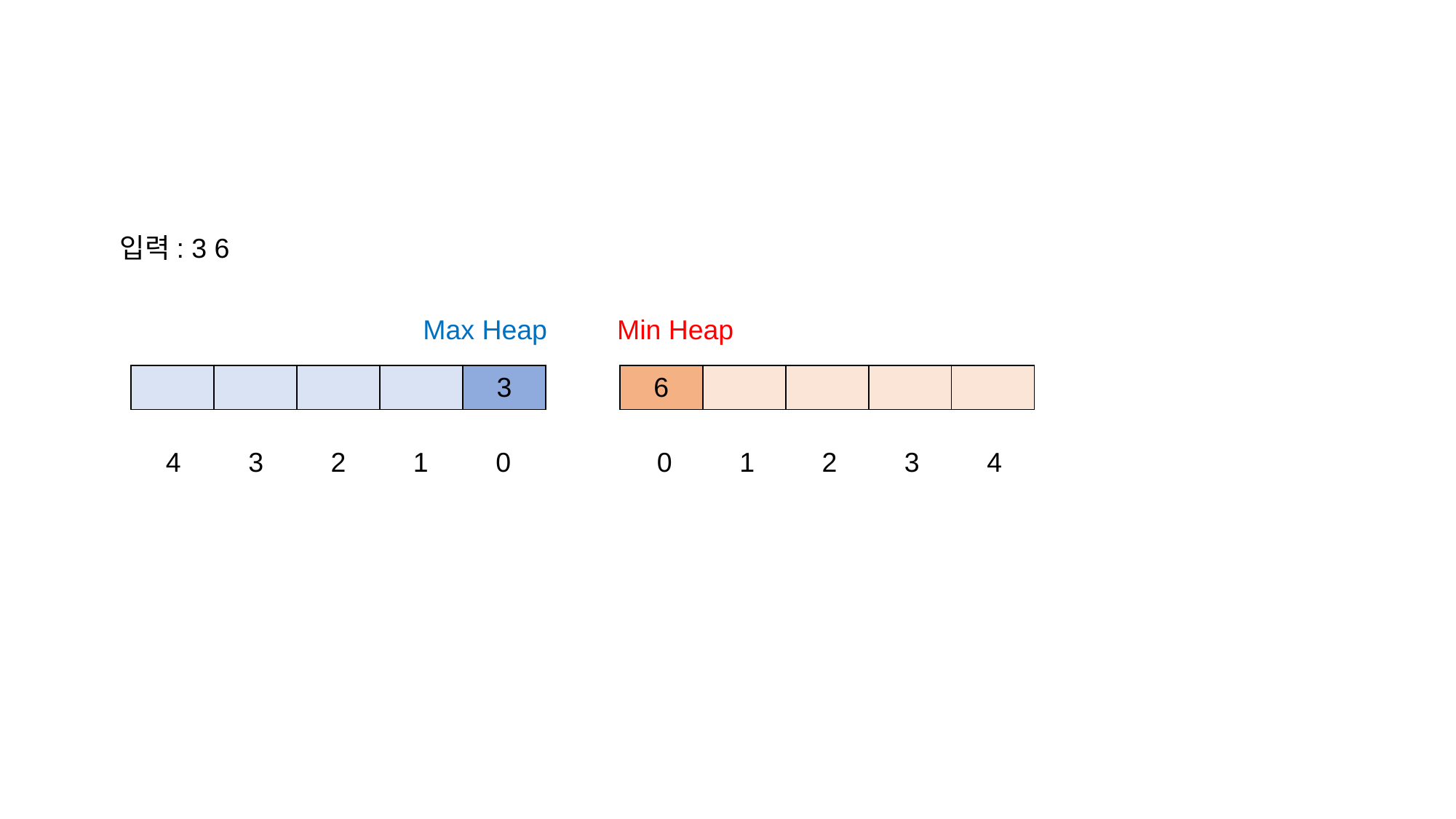

입력: 3 6
Max Heap
Min Heap
|  |  |  |  | 3 |
| --- | --- | --- | --- | --- |
| 6 |  |  |  |  |
| --- | --- | --- | --- | --- |
4
3
2
1
0
0
1
2
3
4